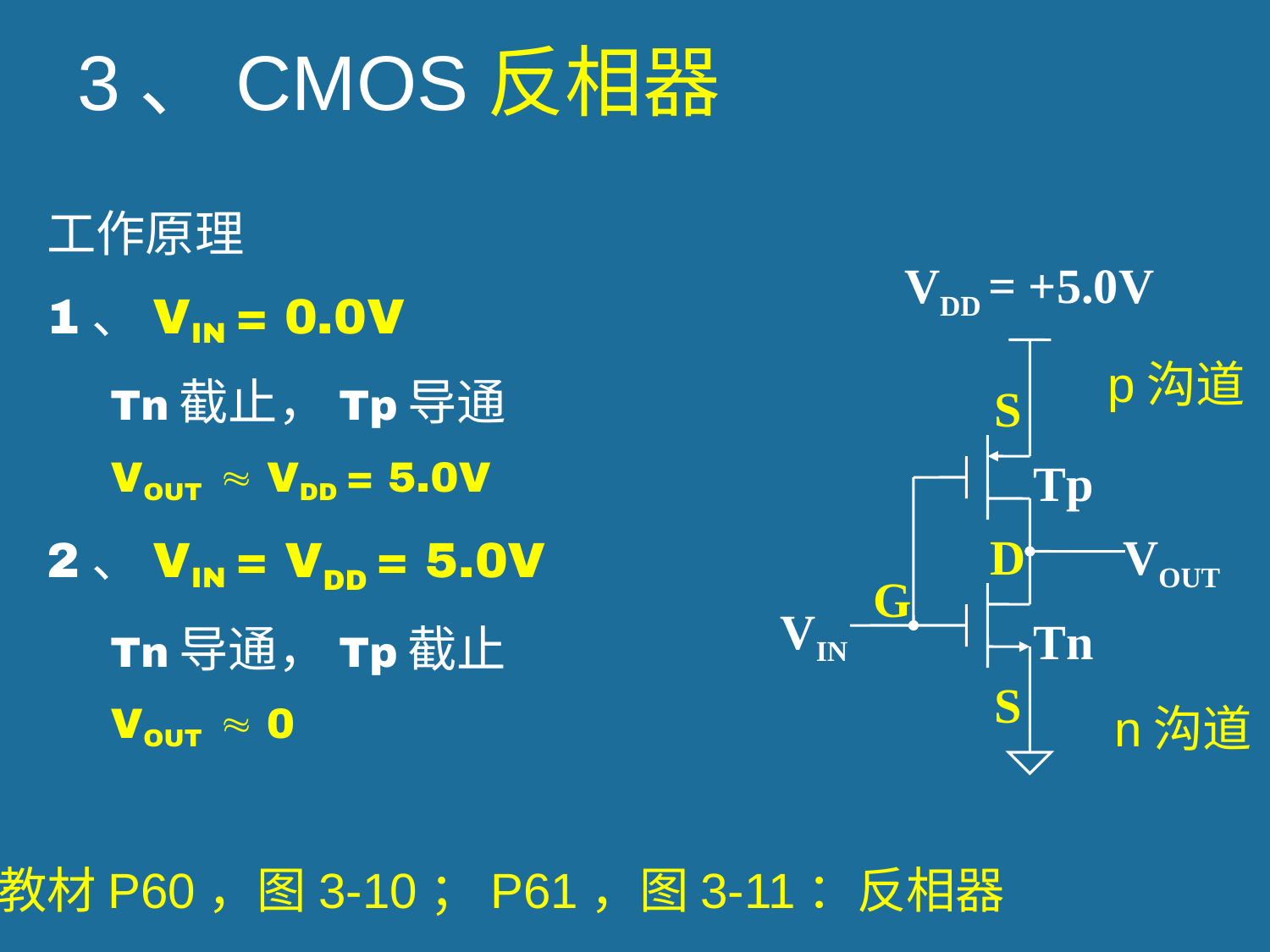

# 3、CMOS反相器
工作原理
1、VIN = 0.0V
Tn截止，Tp导通
VOUT  ≈ VDD = 5.0V
2、VIN = VDD = 5.0V
Tn导通，Tp截止
VOUT  ≈ 0
VDD = +5.0V

Tp

VOUT

VIN
Tn

p沟道
S
D
G
S
n沟道
教材P60，图3-10；P61，图3-11：反相器
11